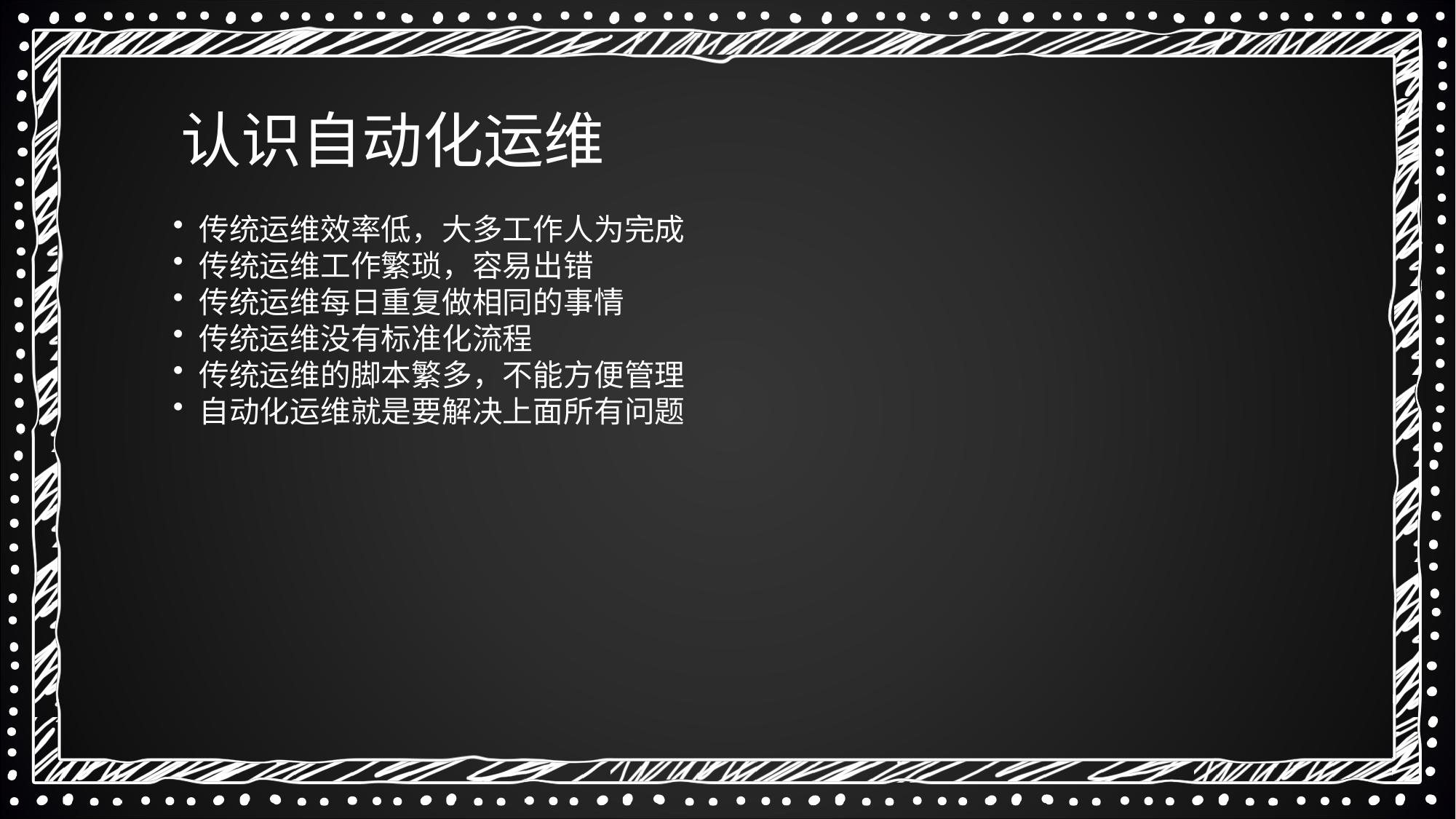

认识自动化运维
传统运维效率低，大多工作人为完成
传统运维工作繁琐，容易出错
传统运维每日重复做相同的事情
传统运维没有标准化流程
传统运维的脚本繁多，不能方便管理
自动化运维就是要解决上面所有问题